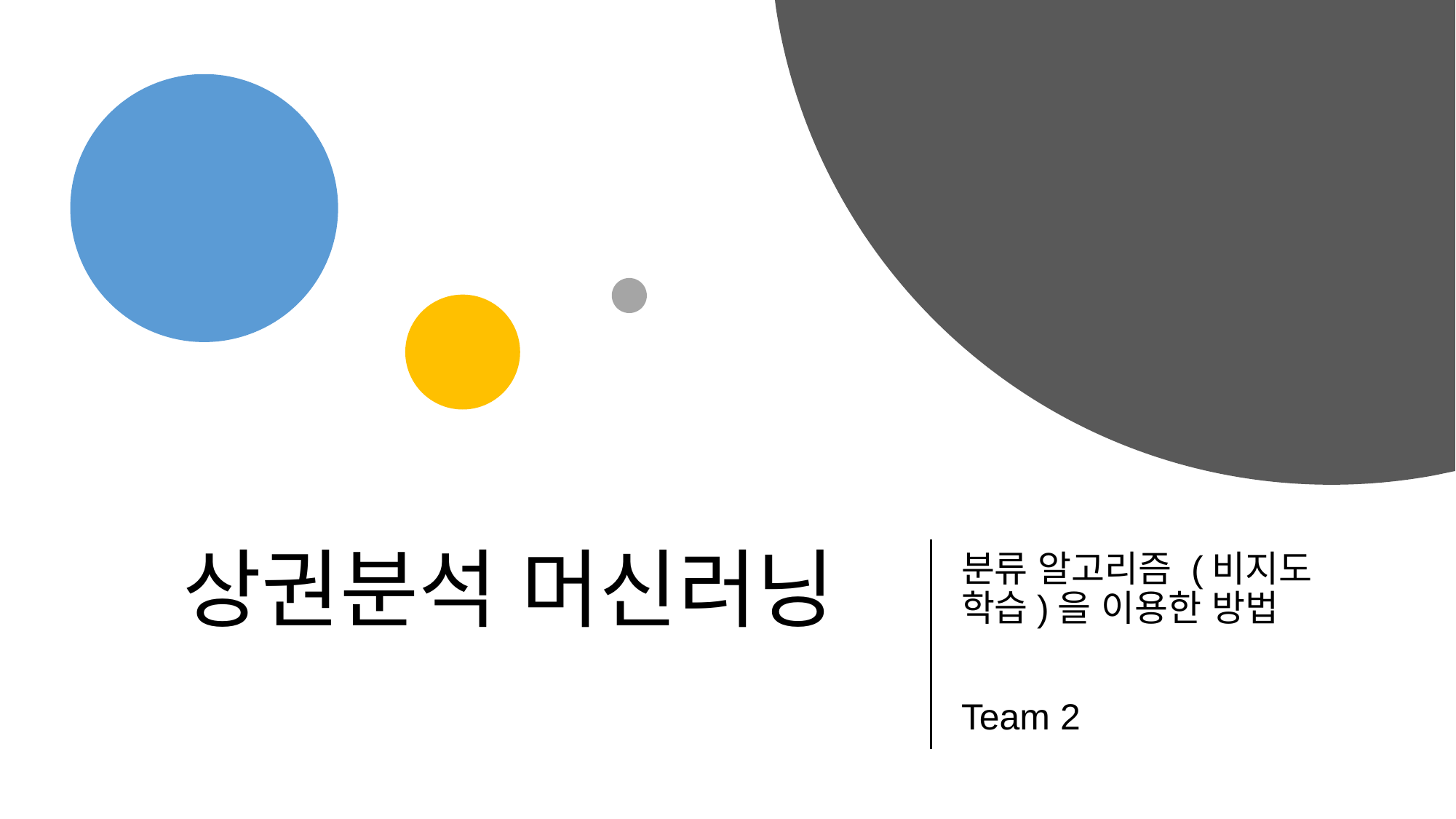

# 상권분석 머신러닝
분류 알고리즘 (비지도 학습)을 이용한 방법

Team 2